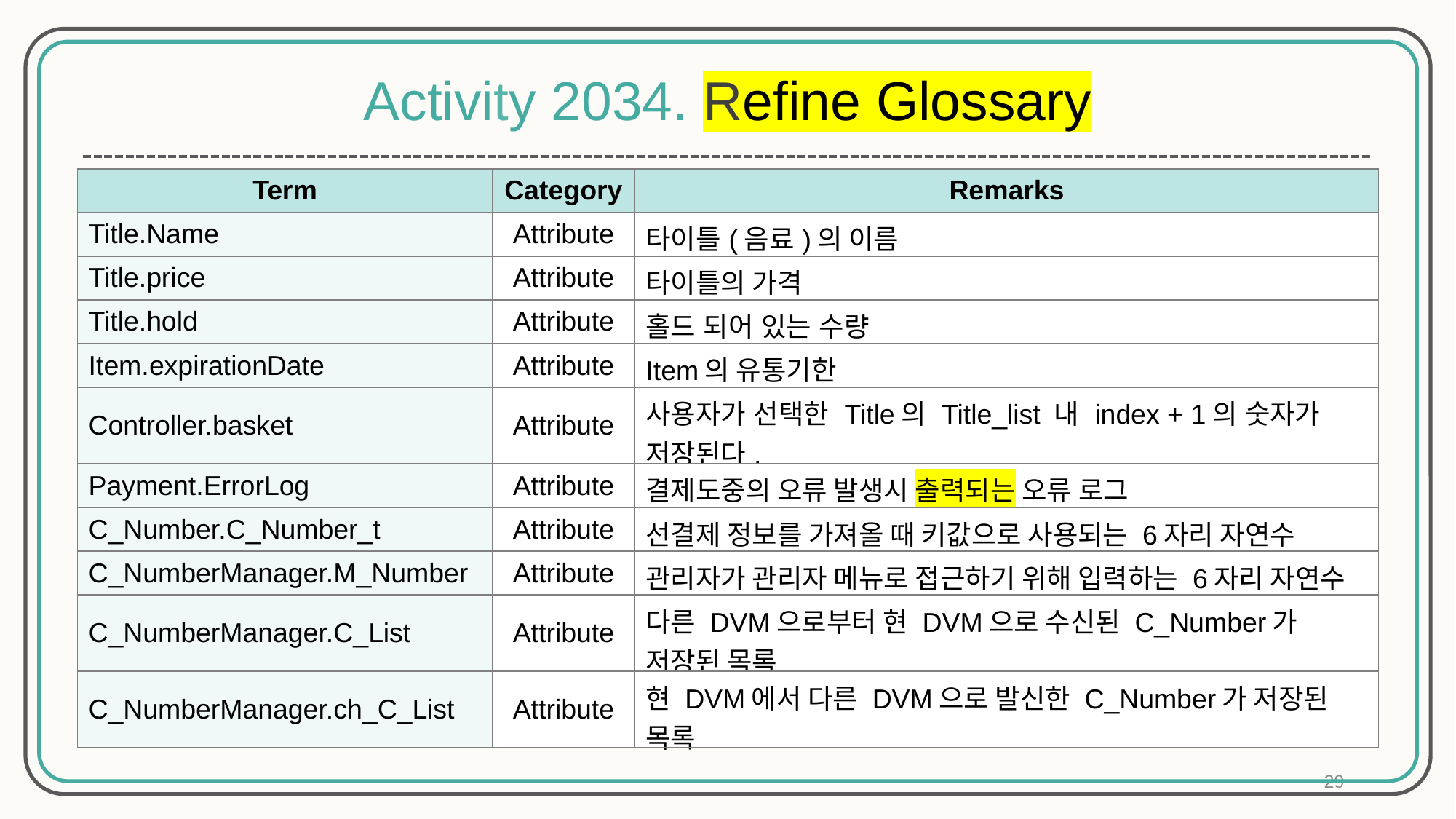

Activity 2034. Refine Glossary
| Term | Category | Remarks |
| --- | --- | --- |
| Title.Name | Attribute | 타이틀(음료)의 이름 |
| Title.price | Attribute | 타이틀의 가격 |
| Title.hold | Attribute | 홀드 되어 있는 수량 |
| Item.expirationDate | Attribute | Item의 유통기한 |
| Controller.basket | Attribute | 사용자가 선택한 Title의 Title\_list 내 index + 1의 숫자가 저장된다. |
| Payment.ErrorLog | Attribute | 결제도중의 오류 발생시 출력되는 오류 로그 |
| C\_Number.C\_Number\_t | Attribute | 선결제 정보를 가져올 때 키값으로 사용되는 6자리 자연수 |
| C\_NumberManager.M\_Number | Attribute | 관리자가 관리자 메뉴로 접근하기 위해 입력하는 6자리 자연수 |
| C\_NumberManager.C\_List | Attribute | 다른 DVM으로부터 현 DVM으로 수신된 C\_Number가 저장된 목록 |
| C\_NumberManager.ch\_C\_List | Attribute | 현 DVM에서 다른 DVM으로 발신한 C\_Number가 저장된 목록 |
29